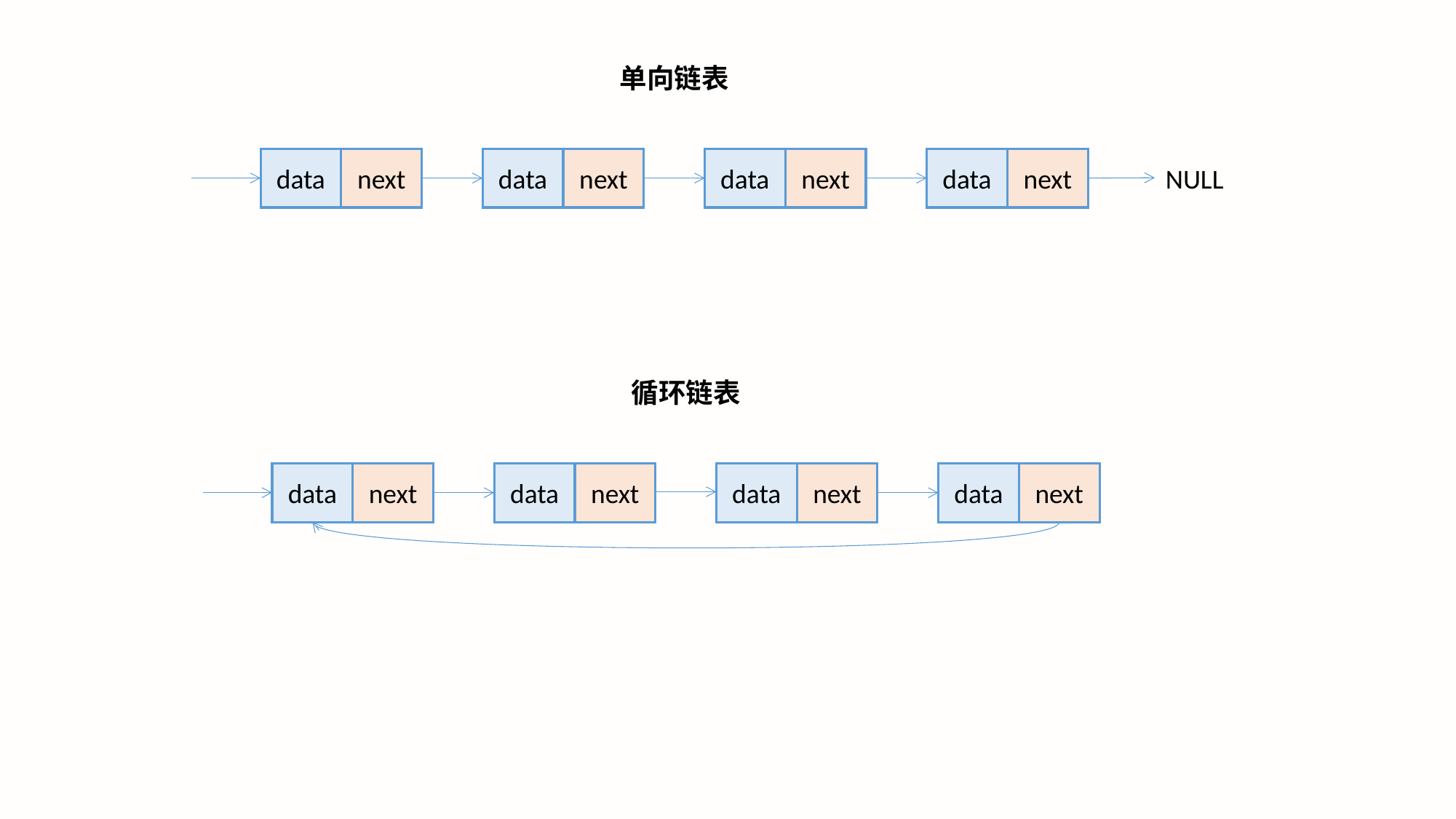

单向链表
data
next
data
next
data
next
data
next
NULL
循环链表
data
next
data
next
data
next
data
next